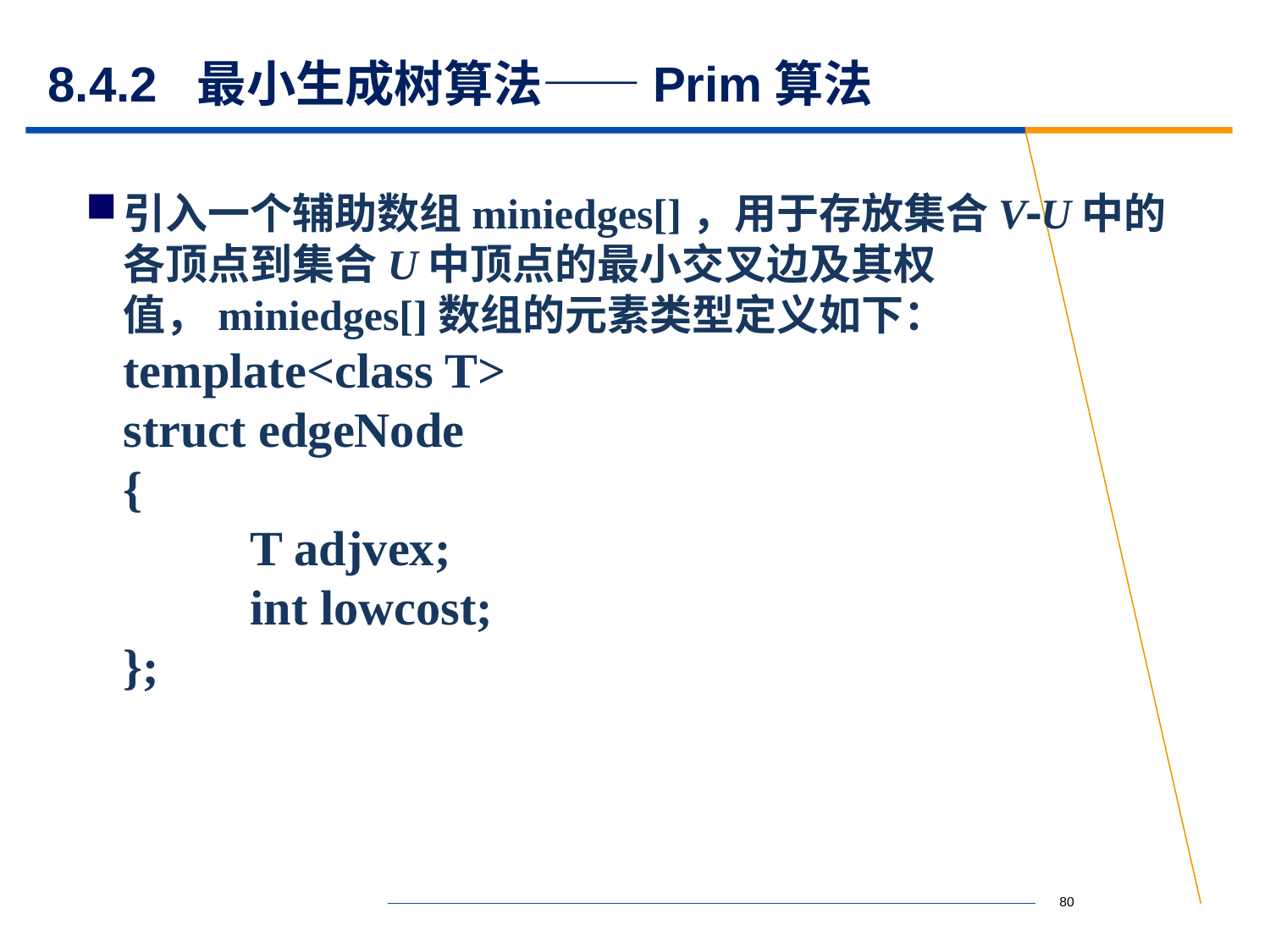

# 8.4.2  最小生成树算法——Prim算法
引入一个辅助数组miniedges[]，用于存放集合V−U中的各顶点到集合U中顶点的最小交叉边及其权值，miniedges[]数组的元素类型定义如下：
template<class T>
struct edgeNode
{
	T adjvex;
	int lowcost;
};